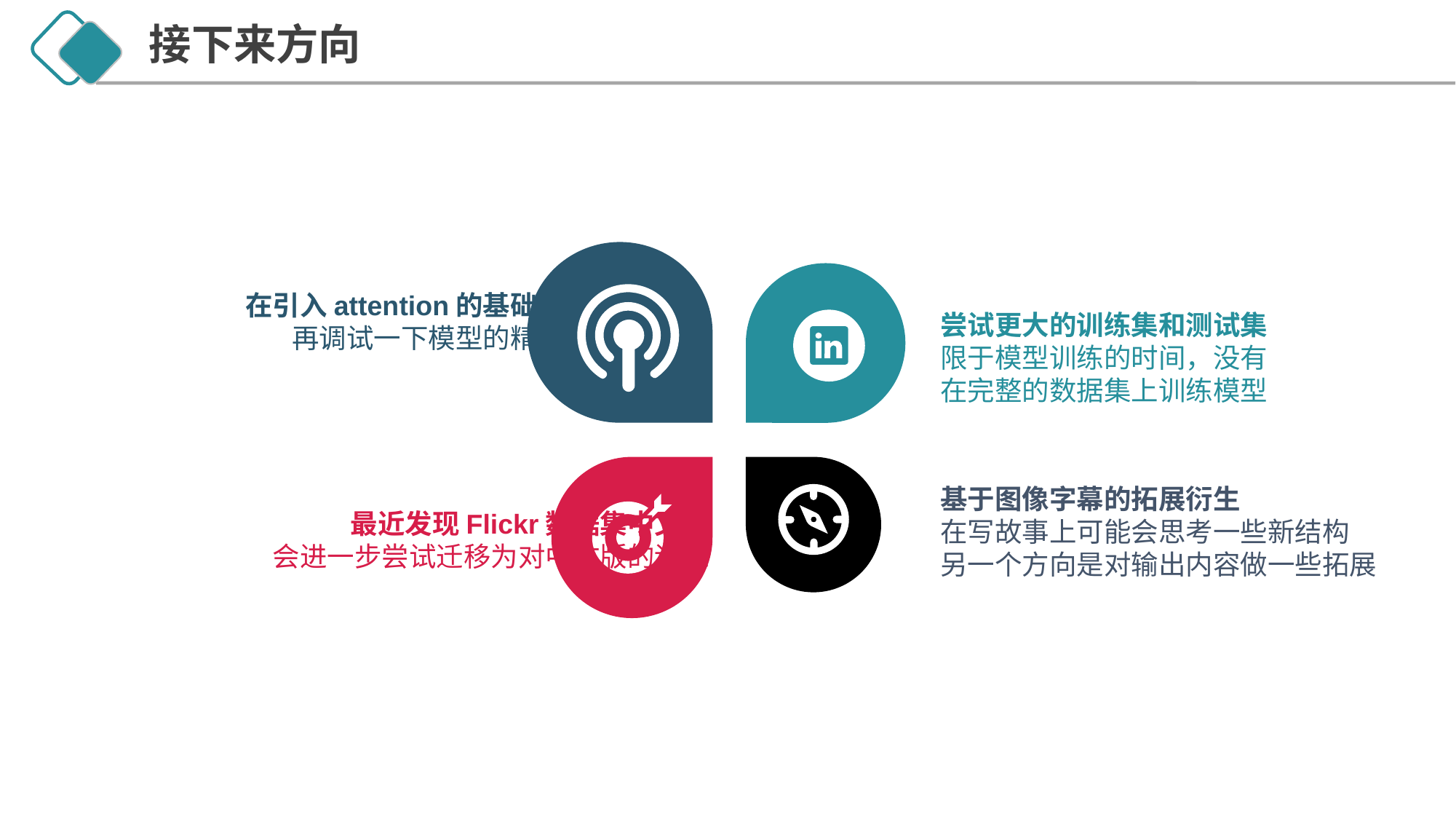

接下来方向

在引入attention的基础上
再调试一下模型的精度

尝试更大的训练集和测试集
限于模型训练的时间，没有
在完整的数据集上训练模型

最近发现Flickr数据集中文版
会进一步尝试迁移为对中文版的训练

基于图像字幕的拓展衍生
在写故事上可能会思考一些新结构
另一个方向是对输出内容做一些拓展